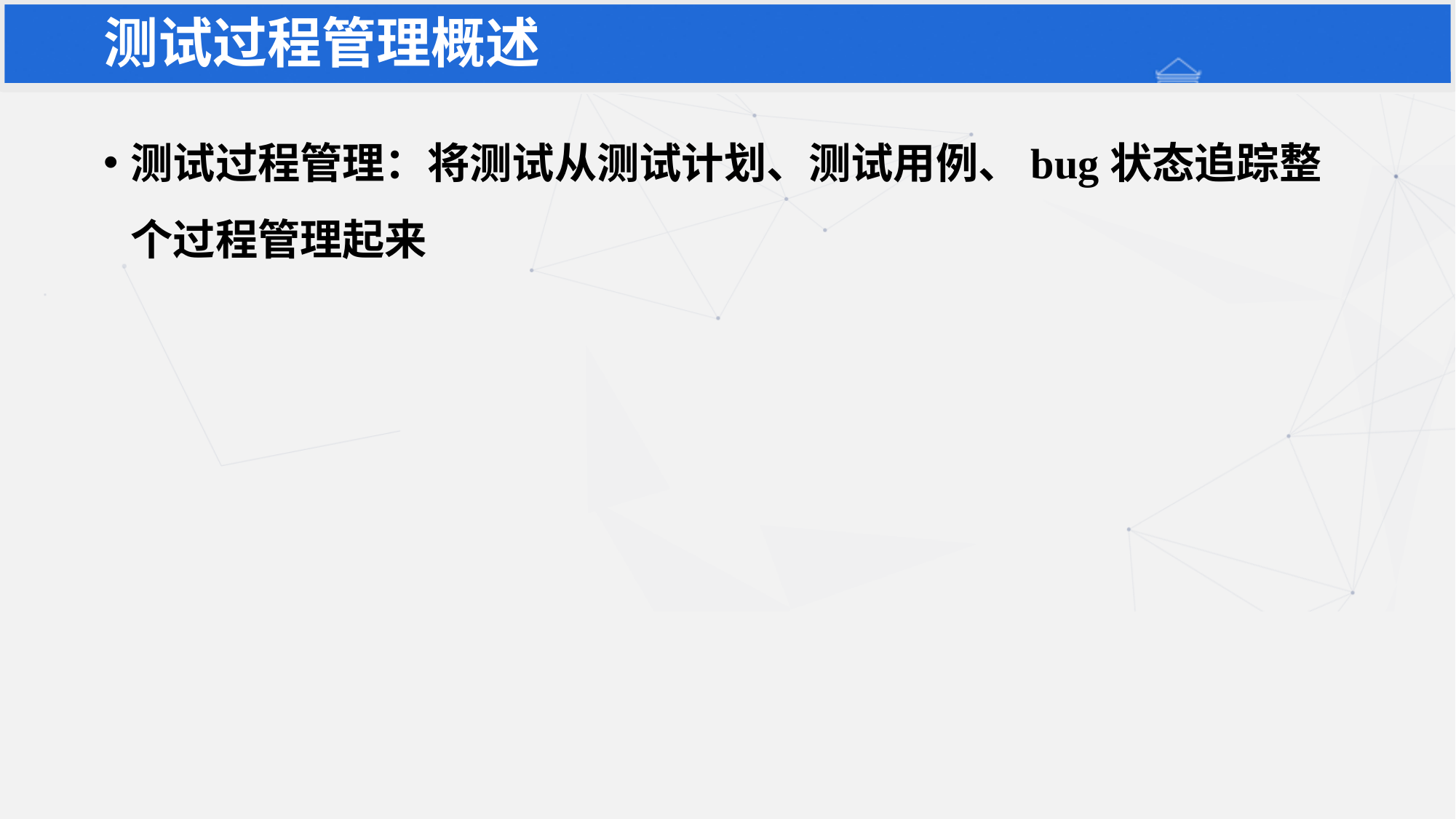

测试过程管理概述
测试过程管理：将测试从测试计划、测试用例、bug状态追踪整个过程管理起来